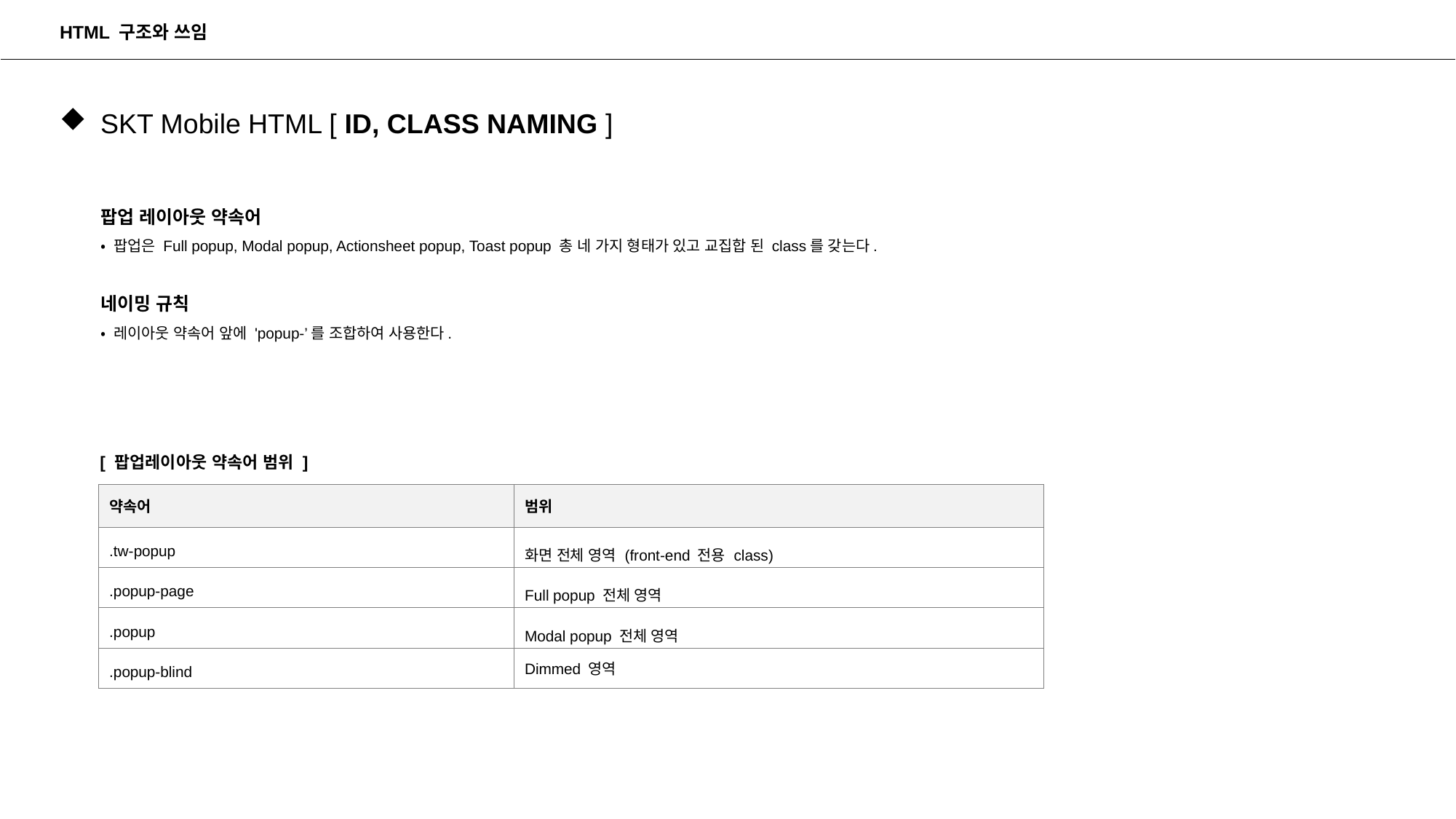

HTML 구조와 쓰임
SKT Mobile HTML [ ID, CLASS NAMING ]
팝업 레이아웃 약속어
• 팝업은 Full popup, Modal popup, Actionsheet popup, Toast popup 총 네 가지 형태가 있고 교집합 된 class를 갖는다.

네이밍 규칙
• 레이아웃 약속어 앞에 'popup-’를 조합하여 사용한다.
[ 팝업레이아웃 약속어 범위 ]
| 약속어 | 범위 |
| --- | --- |
| .tw-popup | 화면 전체 영역 (front-end 전용 class) |
| .popup-page | Full popup 전체 영역 |
| .popup | Modal popup 전체 영역 |
| .popup-blind | Dimmed 영역 |